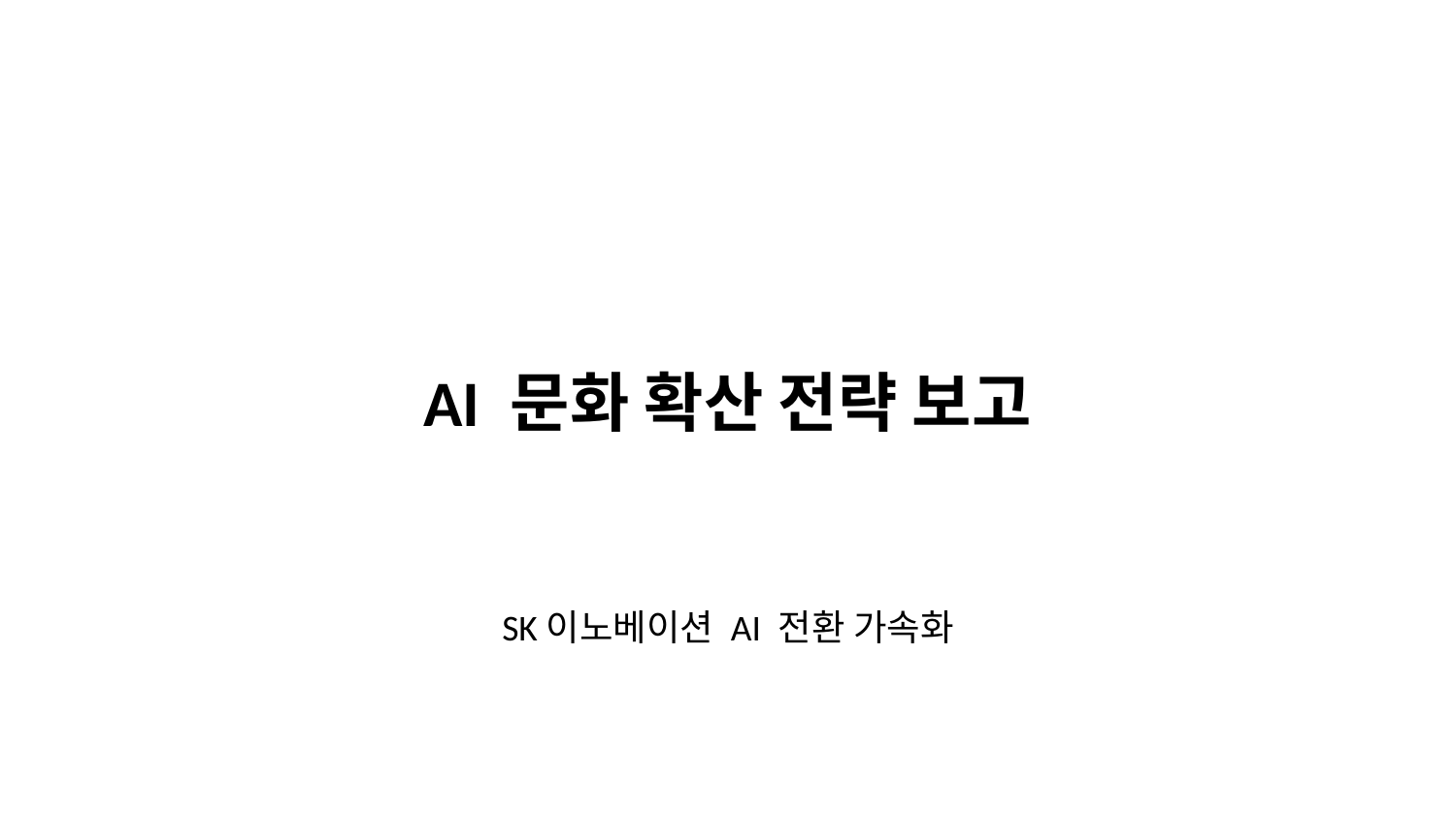

AI 문화 확산 전략 보고
SK이노베이션 AI 전환 가속화
2025. 6. 28.